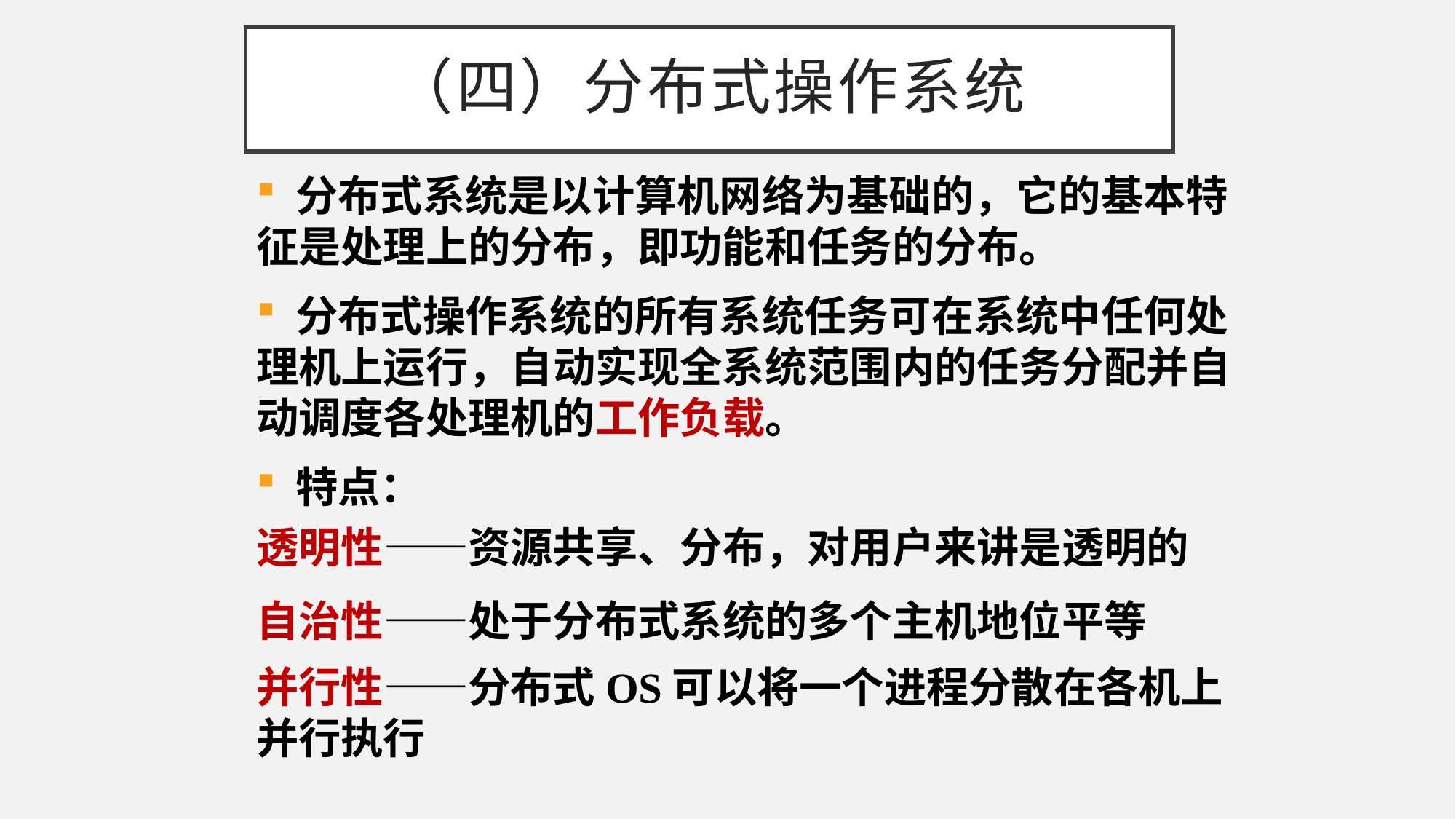

# （四）分布式操作系统
 分布式系统是以计算机网络为基础的，它的基本特征是处理上的分布，即功能和任务的分布。

 分布式操作系统的所有系统任务可在系统中任何处理机上运行，自动实现全系统范围内的任务分配并自动调度各处理机的工作负载。

 特点：

透明性——资源共享、分布，对用户来讲是透明的

自治性——处于分布式系统的多个主机地位平等
并行性——分布式OS可以将一个进程分散在各机上并行执行